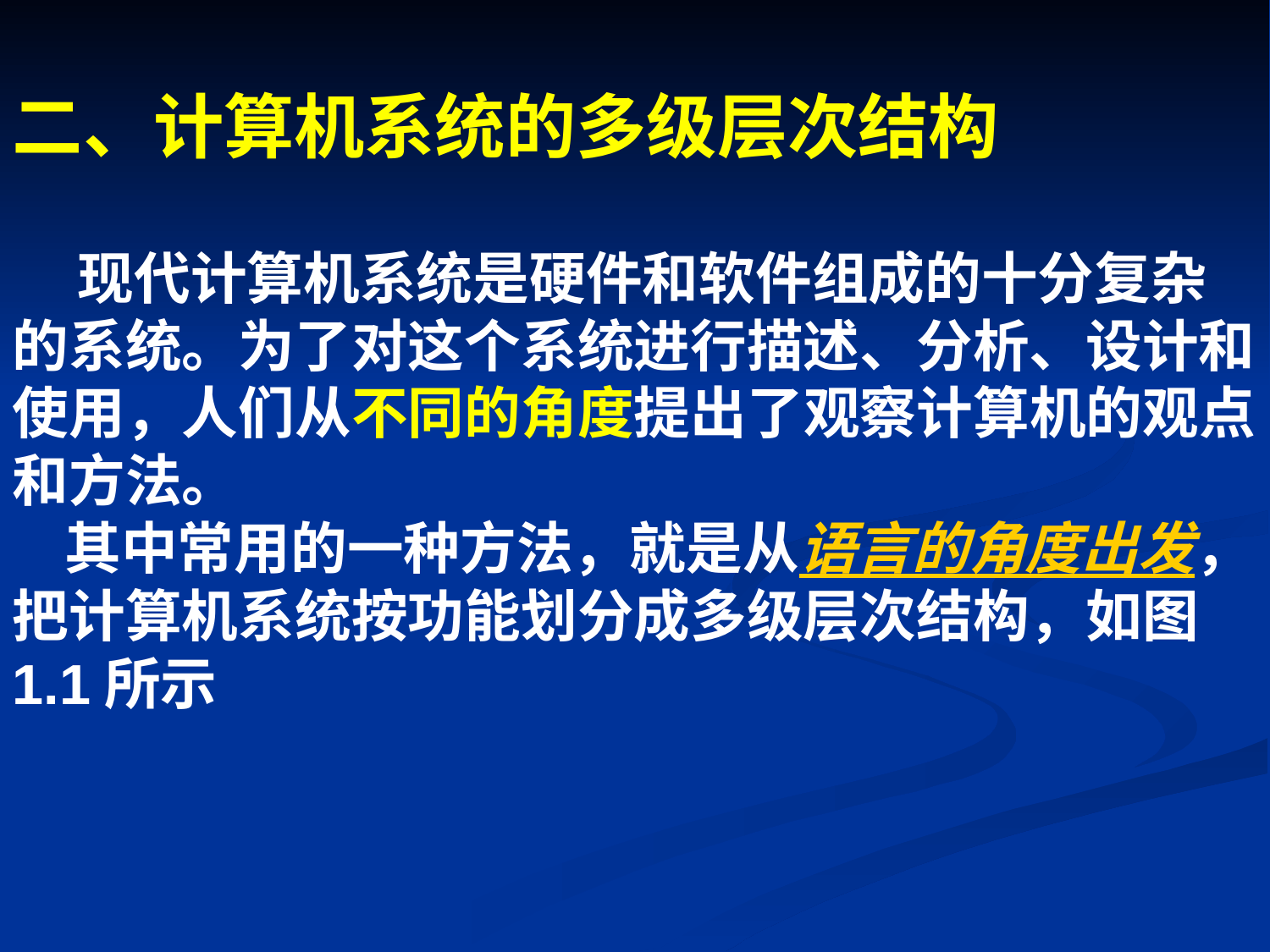

二、计算机系统的多级层次结构
    现代计算机系统是硬件和软件组成的十分复杂的系统。为了对这个系统进行描述、分析、设计和使用，人们从不同的角度提出了观察计算机的观点和方法。
   其中常用的一种方法，就是从语言的角度出发，把计算机系统按功能划分成多级层次结构，如图1.1所示
11